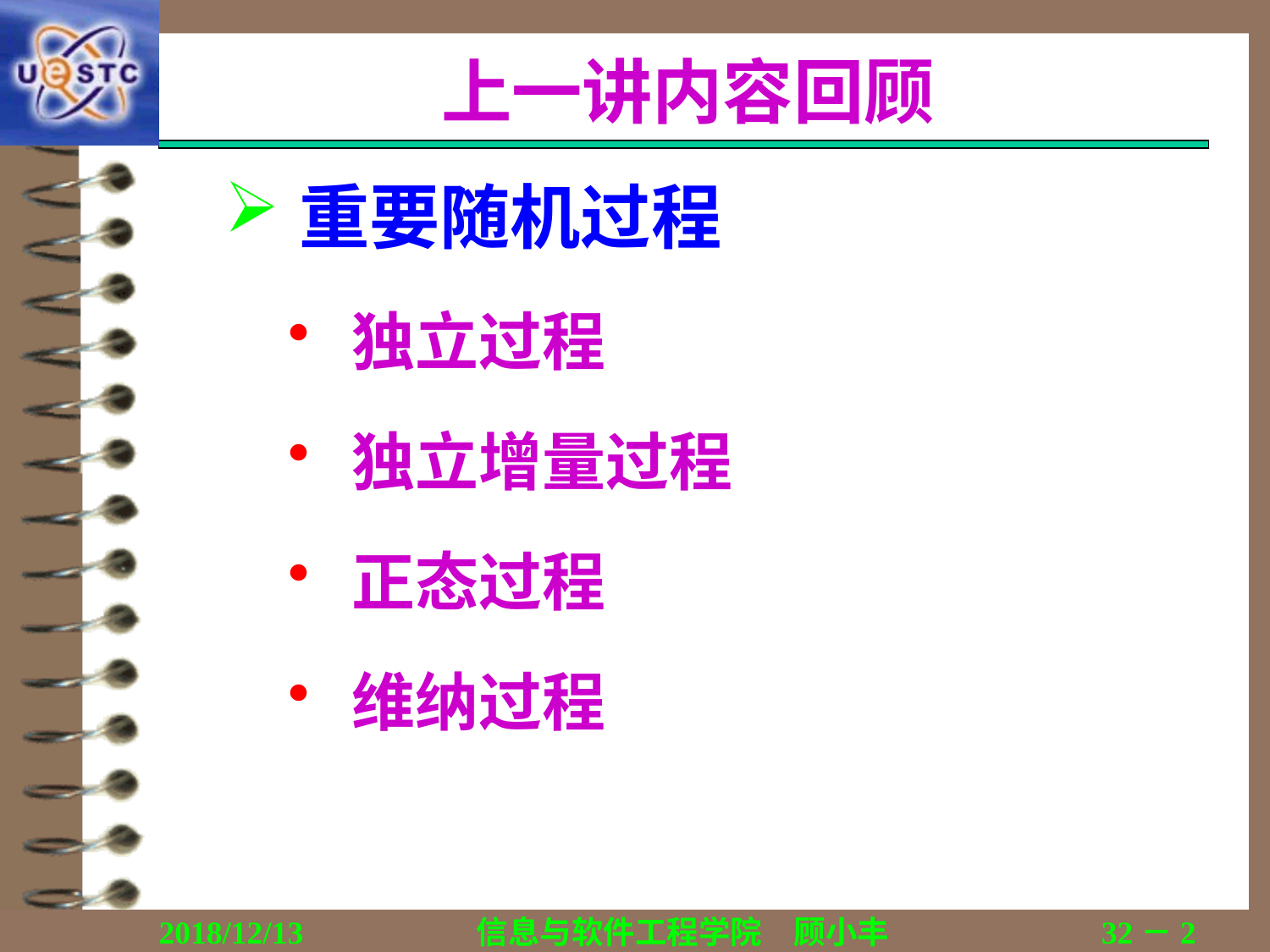

# 上一讲内容回顾
重要随机过程
独立过程
独立增量过程
正态过程
维纳过程
2018/12/13
信息与软件工程学院　顾小丰
32－2